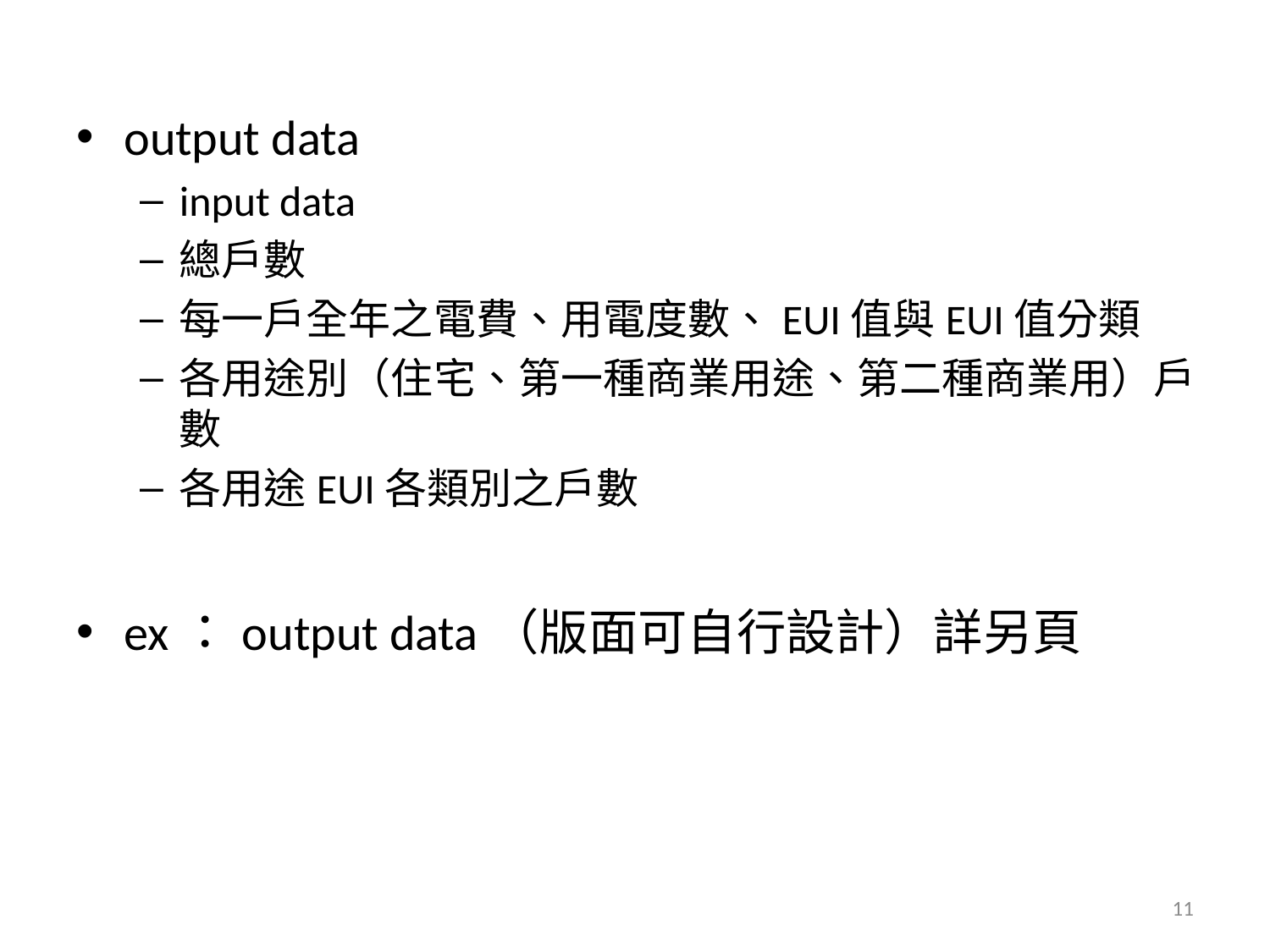

output data
input data
總戶數
每一戶全年之電費、用電度數、EUI值與EUI值分類
各用途別（住宅、第一種商業用途、第二種商業用）戶數
各用途EUI各類別之戶數

ex：output data（版面可自行設計）詳另頁

11